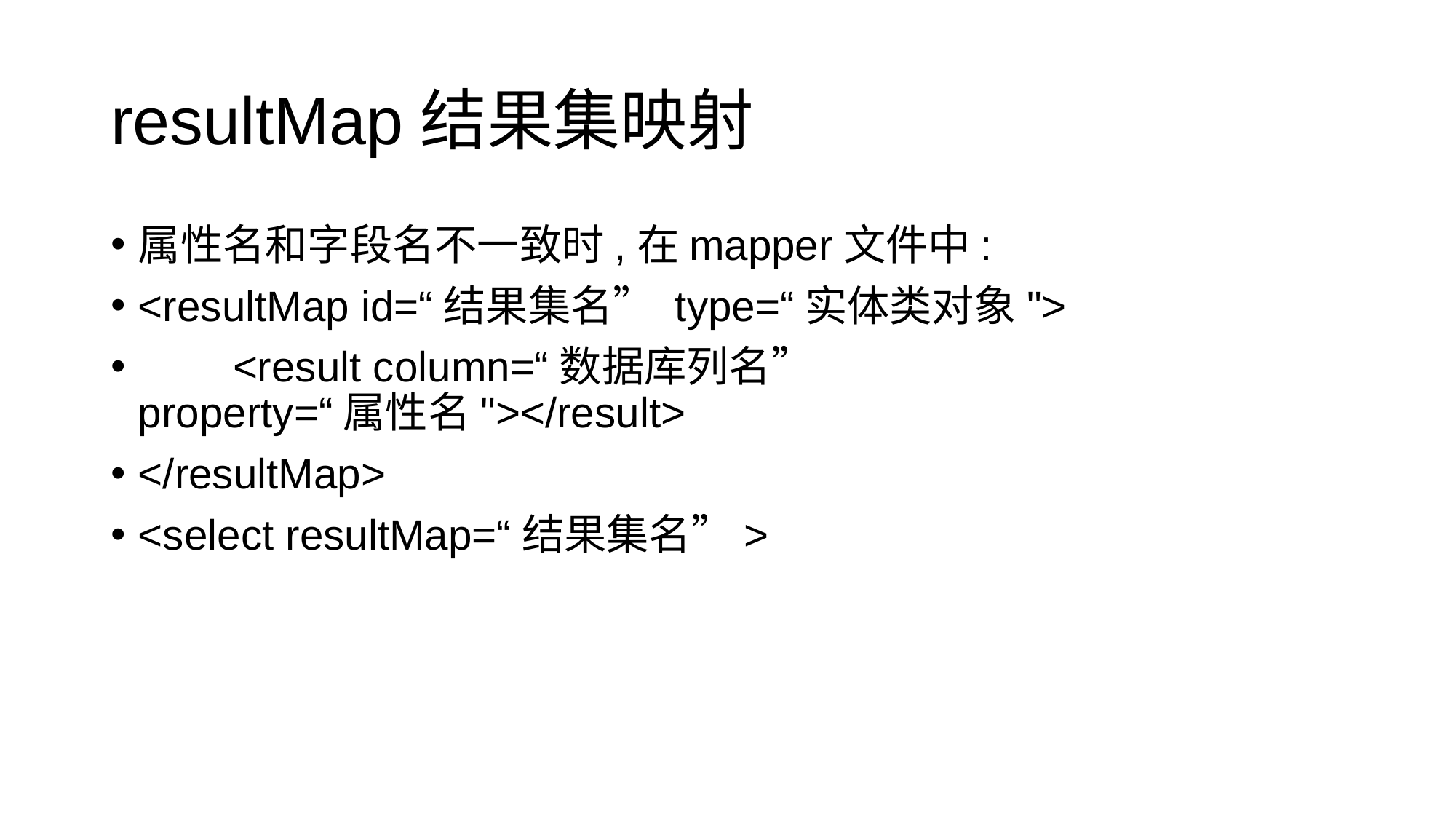

# resultMap结果集映射
属性名和字段名不一致时,在mapper文件中:
<resultMap id=“结果集名” type=“实体类对象">
        <result column=“数据库列名” property=“属性名"></result>
</resultMap>
<select resultMap=“结果集名”>